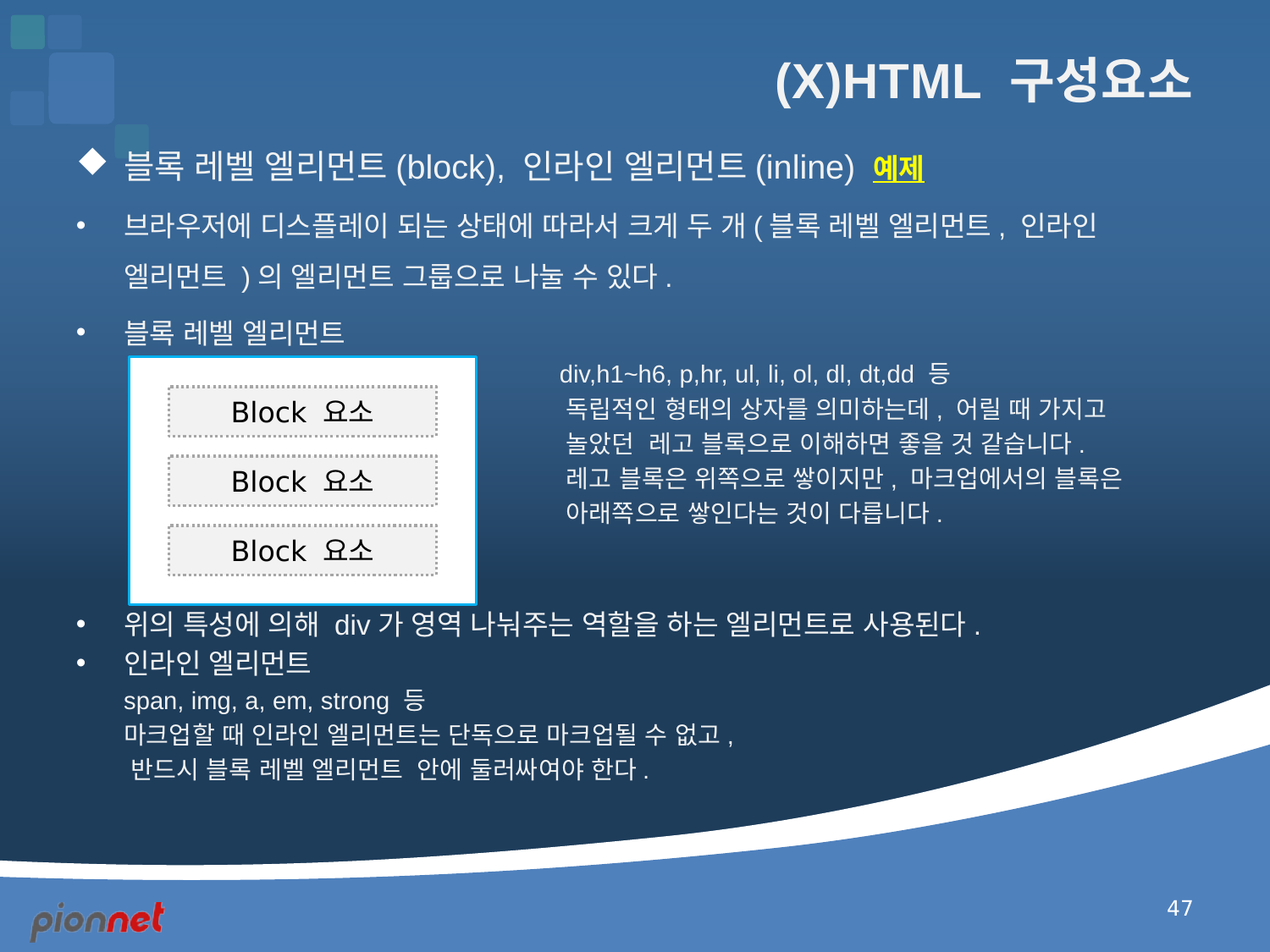

# (X)HTML 구성요소
블록 레벨 엘리먼트(block), 인라인 엘리먼트(inline) 예제
브라우저에 디스플레이 되는 상태에 따라서 크게 두 개(블록 레벨 엘리먼트, 인라인 엘리먼트 )의 엘리먼트 그룹으로 나눌 수 있다.
블록 레벨 엘리먼트
				       div,h1~h6, p,hr, ul, li, ol, dl, dt,dd 등
				        독립적인 형태의 상자를 의미하는데, 어릴 때 가지고
				        놀았던  레고 블록으로 이해하면 좋을 것 같습니다.
				        레고 블록은 위쪽으로 쌓이지만, 마크업에서의 블록은
				        아래쪽으로 쌓인다는 것이 다릅니다.

위의 특성에 의해 div가 영역 나눠주는 역할을 하는 엘리먼트로 사용된다.
인라인 엘리먼트
 	span, img, a, em, strong 등
	마크업할 때 인라인 엘리먼트는 단독으로 마크업될 수 없고,
       반드시 블록 레벨 엘리먼트  안에 둘러싸여야 한다.

Block 요소
Block 요소
Block 요소
47